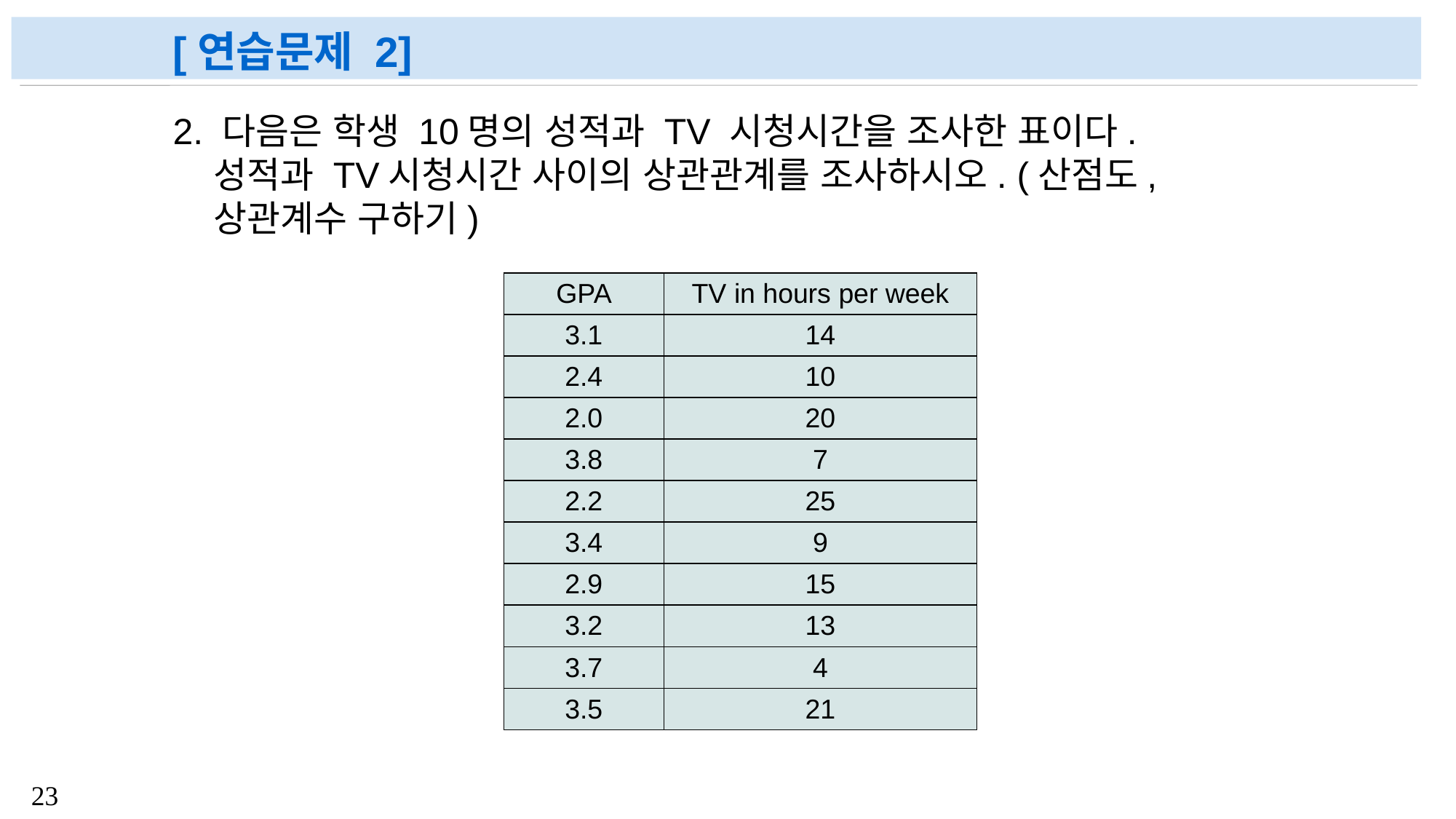

# [연습문제 2]
2. 다음은 학생 10명의 성적과 TV 시청시간을 조사한 표이다. 성적과 TV시청시간 사이의 상관관계를 조사하시오. (산점도, 상관계수 구하기)
| GPA | TV in hours per week |
| --- | --- |
| 3.1 | 14 |
| 2.4 | 10 |
| 2.0 | 20 |
| 3.8 | 7 |
| 2.2 | 25 |
| 3.4 | 9 |
| 2.9 | 15 |
| 3.2 | 13 |
| 3.7 | 4 |
| 3.5 | 21 |